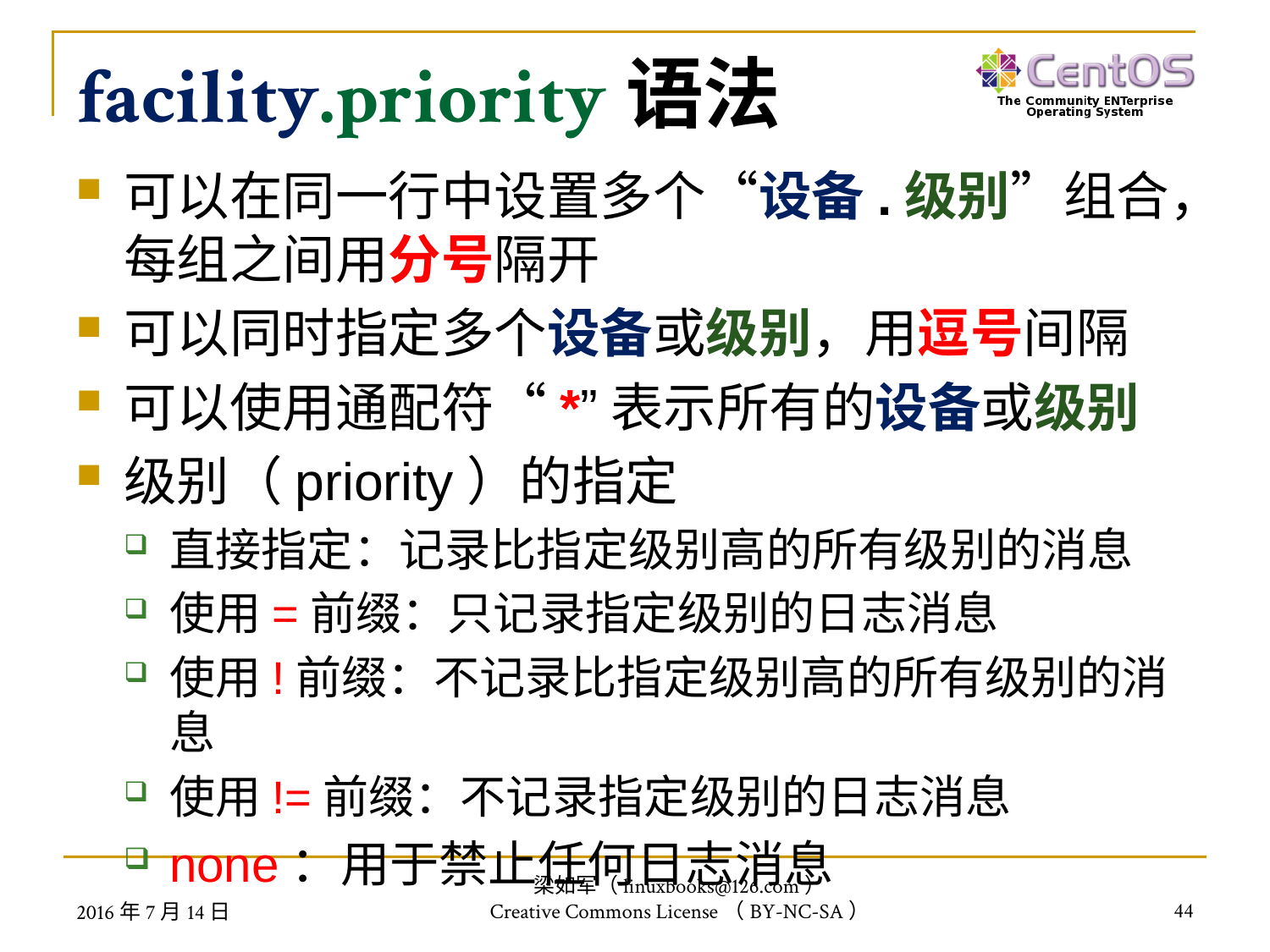

# facility.priority语法
可以在同一行中设置多个“设备.级别”组合，每组之间用分号隔开
可以同时指定多个设备或级别，用逗号间隔
可以使用通配符“*”表示所有的设备或级别
级别（priority）的指定
直接指定：记录比指定级别高的所有级别的消息
使用=前缀：只记录指定级别的日志消息
使用!前缀：不记录比指定级别高的所有级别的消息
使用!=前缀：不记录指定级别的日志消息
none：用于禁止任何日志消息
梁如军（linuxbooks@126.com）
Creative Commons License（BY-NC-SA）
2016年7月14日
44